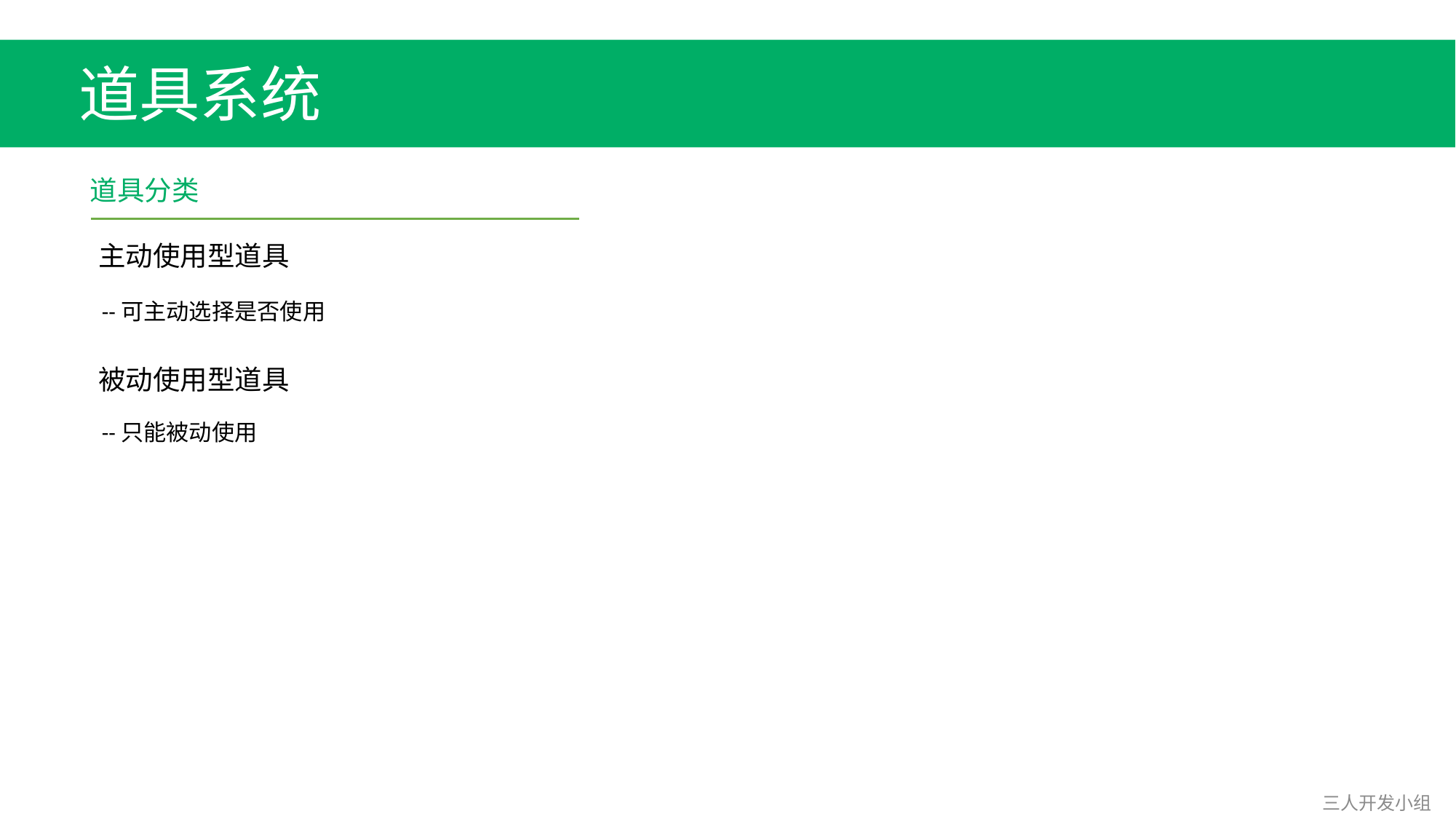

道具系统
道具分类
主动使用型道具
--可主动选择是否使用
被动使用型道具
--只能被动使用
三人开发小组